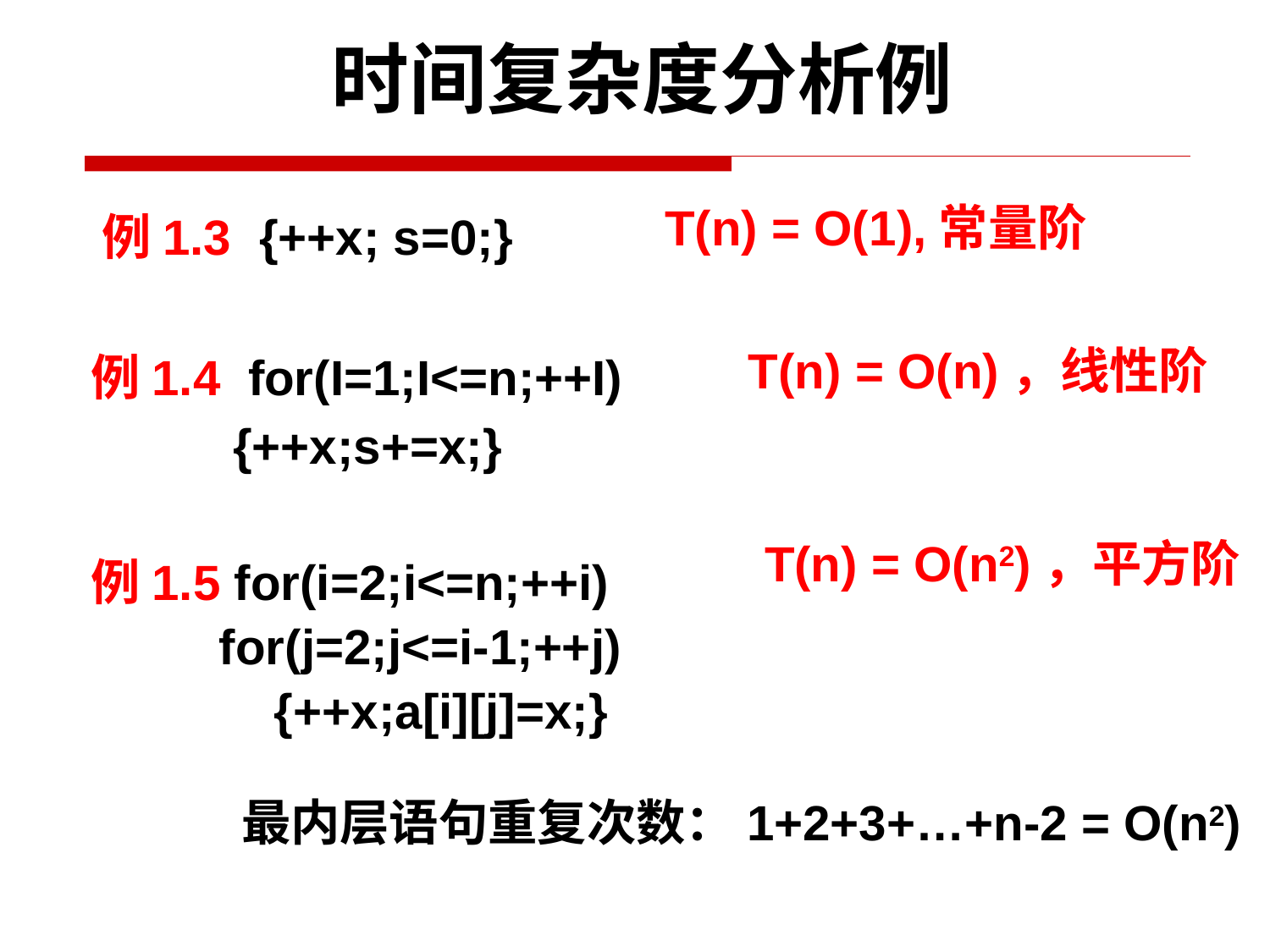

时间复杂度分析例
  例1.3  {++x; s=0;}

 例1.4  for(I=1;I<=n;++I)
            {++x;s+=x;}

 例1.5 for(i=2;i<=n;++i)
           for(j=2;j<=i-1;++j)
               {++x;a[i][j]=x;}
T(n) = O(1),常量阶
T(n) = O(n)，线性阶
T(n) = O(n2)，平方阶
最内层语句重复次数：1+2+3+…+n-2 = O(n2)